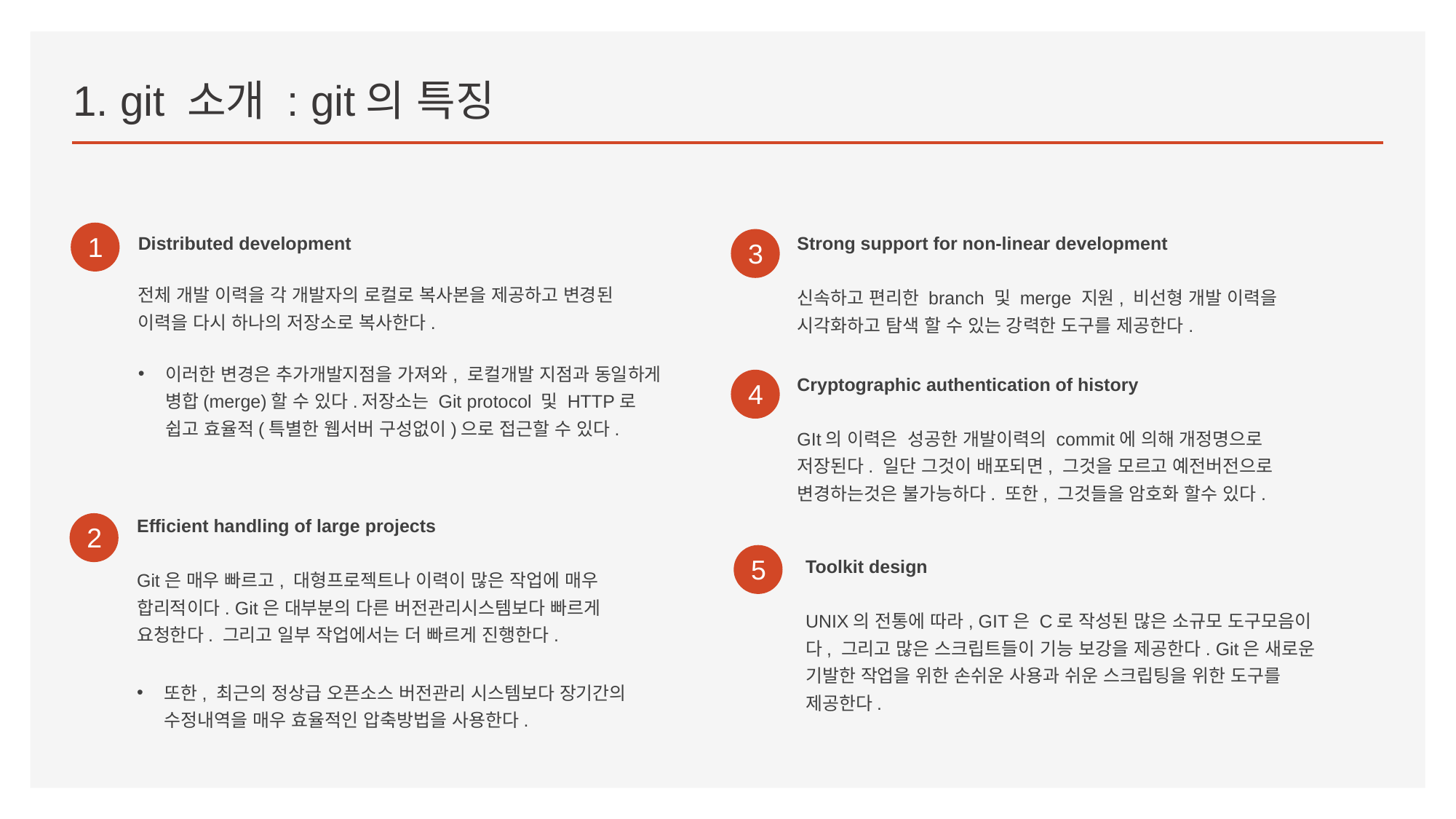

# 1. git 소개 : git의 특징
Distributed development
전체 개발 이력을 각 개발자의 로컬로 복사본을 제공하고 변경된 이력을 다시 하나의 저장소로 복사한다.
이러한 변경은 추가개발지점을 가져와, 로컬개발 지점과 동일하게 병합(merge)할 수 있다.저장소는 Git protocol 및 HTTP로 쉽고 효율적(특별한 웹서버 구성없이)으로 접근할 수 있다.
Strong support for non-linear development
신속하고 편리한 branch 및 merge 지원, 비선형 개발 이력을 시각화하고 탐색 할 수 있는 강력한 도구를 제공한다.

1

3
Cryptographic authentication of history
GIt의 이력은  성공한 개발이력의 commit에 의해 개정명으로 저장된다. 일단 그것이 배포되면, 그것을 모르고 예전버전으로 변경하는것은 불가능하다. 또한, 그것들을 암호화 할수 있다.

4
Efficient handling of large projects
Git은 매우 빠르고, 대형프로젝트나 이력이 많은 작업에 매우 합리적이다. Git은 대부분의 다른 버전관리시스템보다 빠르게 요청한다. 그리고 일부 작업에서는 더 빠르게 진행한다.
또한, 최근의 정상급 오픈소스 버전관리 시스템보다 장기간의 수정내역을 매우 효율적인 압축방법을 사용한다.

2
Toolkit design
UNIX의 전통에 따라, GIT은 C로 작성된 많은 소규모 도구모음이다, 그리고 많은 스크립트들이 기능 보강을 제공한다. Git은 새로운 기발한 작업을 위한 손쉬운 사용과 쉬운 스크립팅을 위한 도구를 제공한다.

5